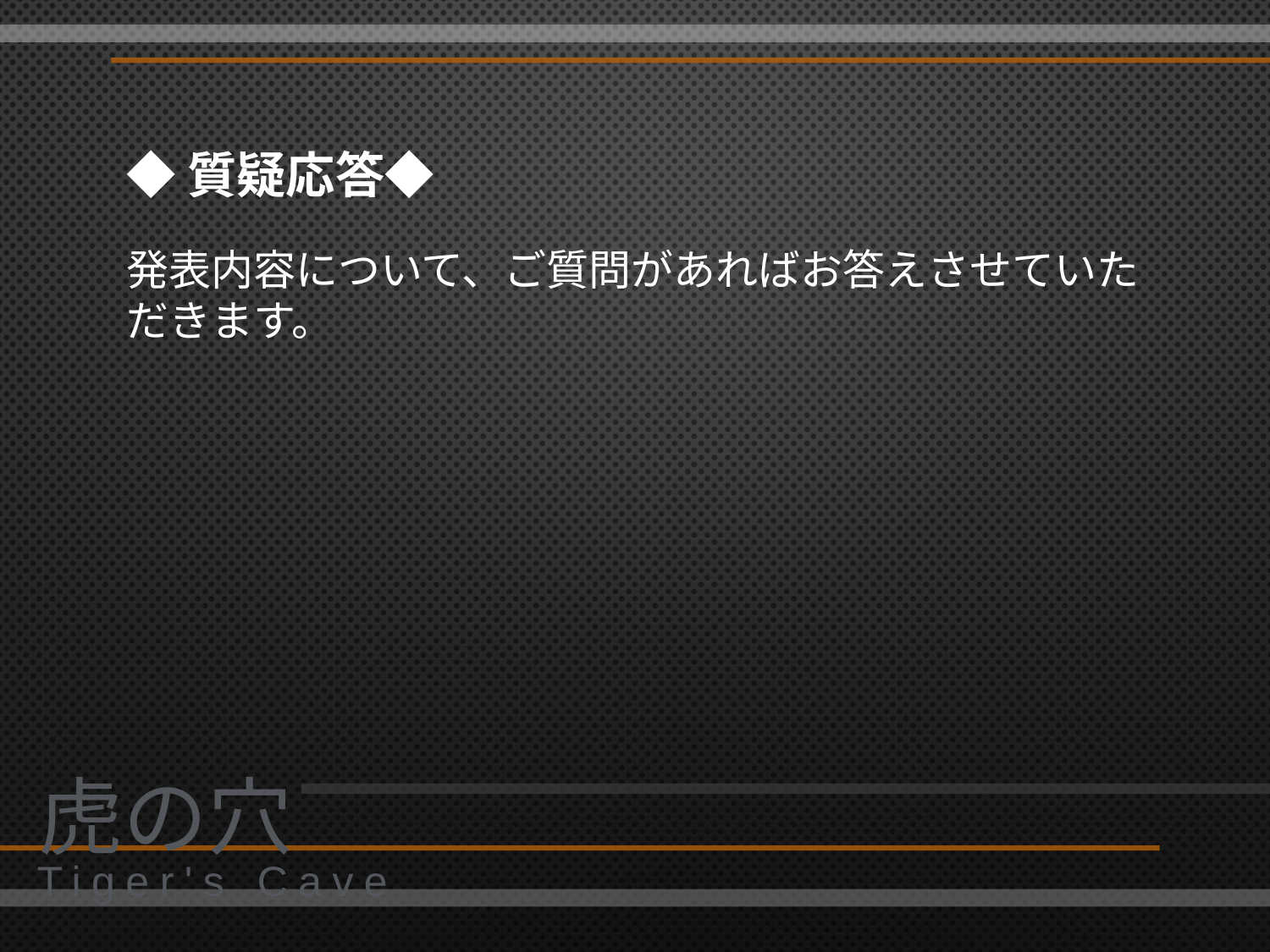

# ◆質疑応答◆
発表内容について、ご質問があればお答えさせていただきます。
虎の穴
Tiger's Cave